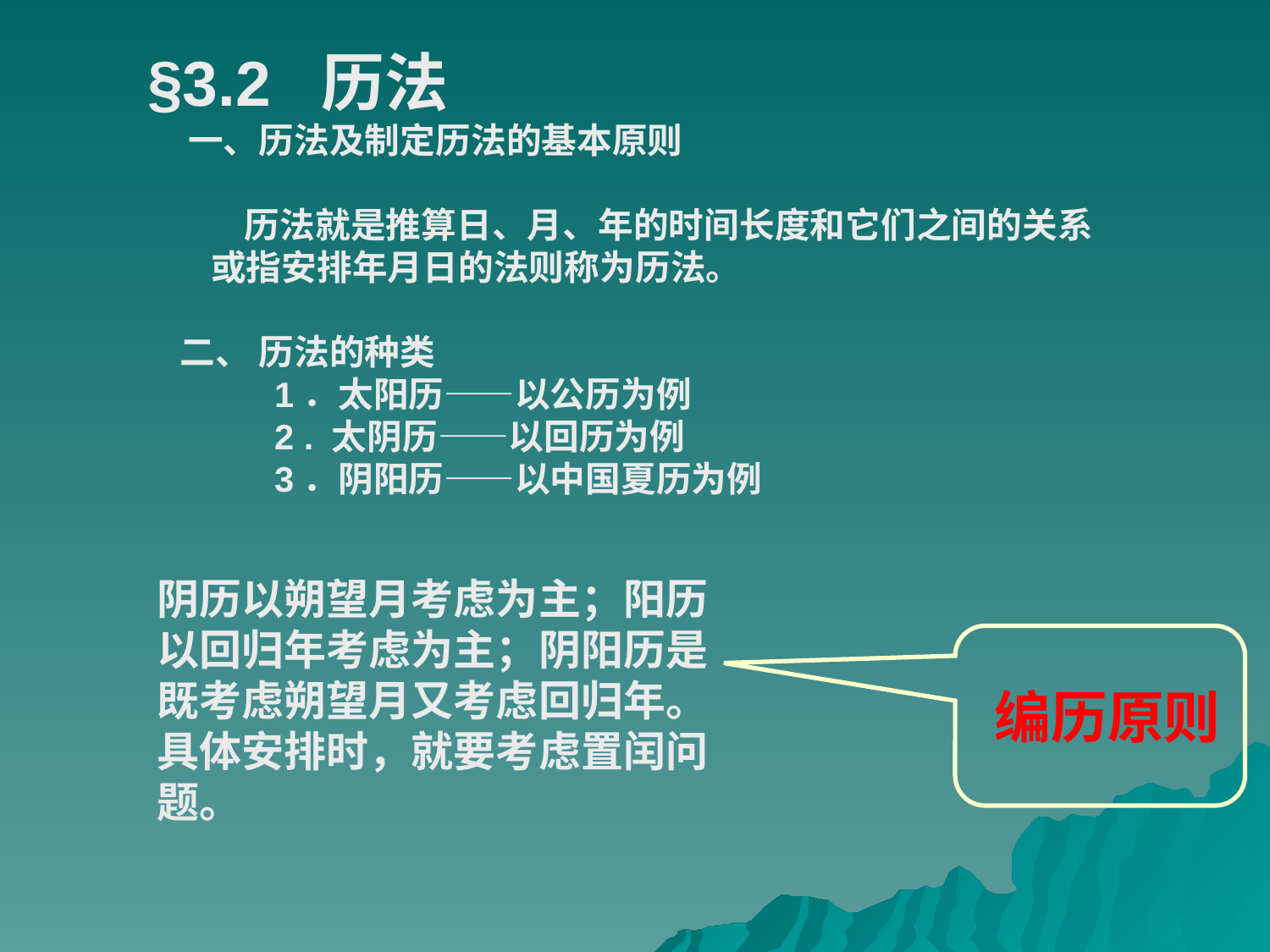

§3.2  历法
    一、历法及制定历法的基本原则

           历法就是推算日、月、年的时间长度和它们之间的关系或指安排年月日的法则称为历法。

   二、 历法的种类
1．太阳历——以公历为例
2 . 太阴历——以回历为例
3．阴阳历——以中国夏历为例
阴历以朔望月考虑为主；阳历以回归年考虑为主；阴阳历是既考虑朔望月又考虑回归年。具体安排时，就要考虑置闰问题。
 编历原则